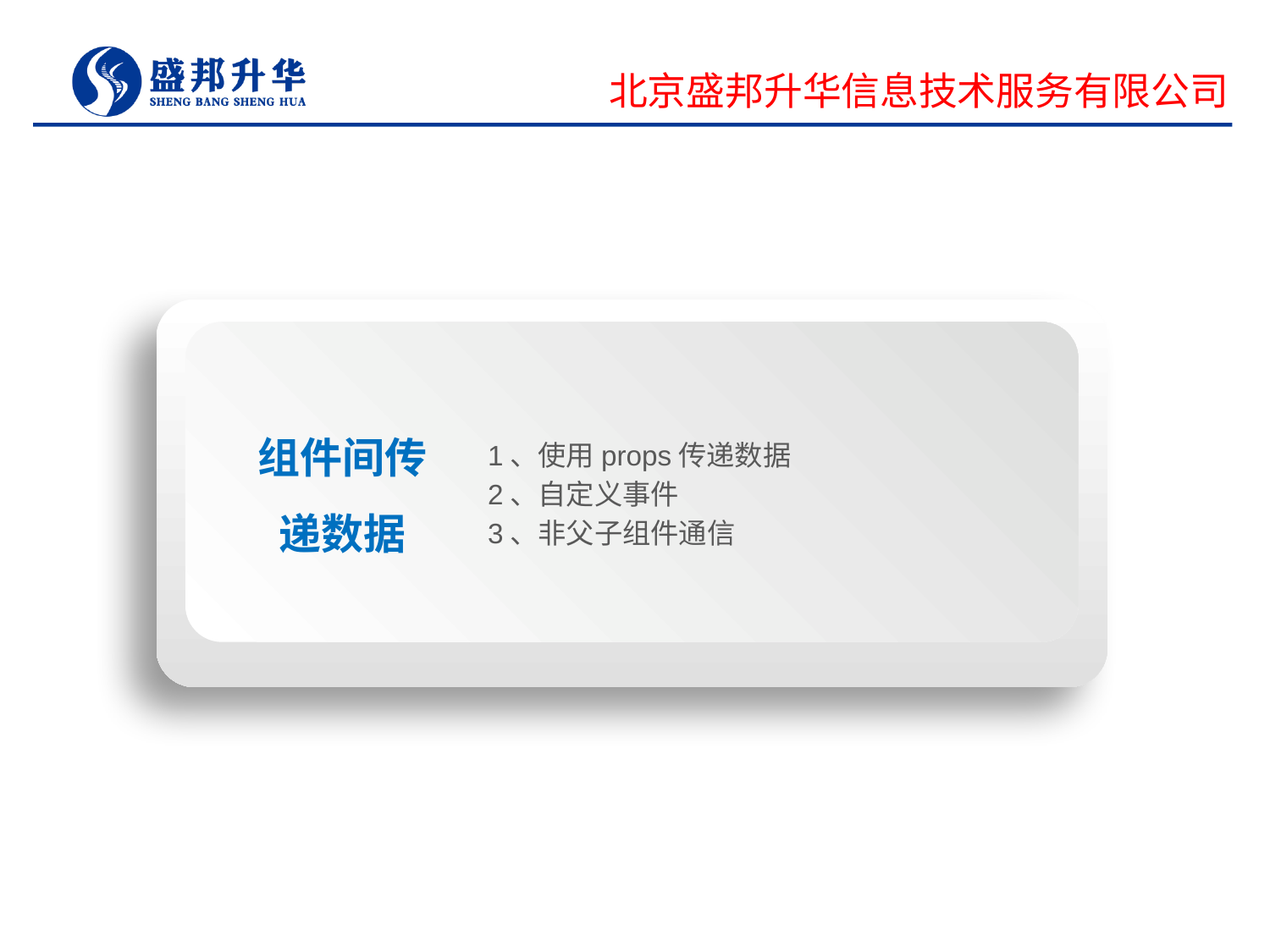

北京盛邦升华信息技术服务有限公司

组件间传递数据
1、使用props传递数据
2、自定义事件
3、非父子组件通信